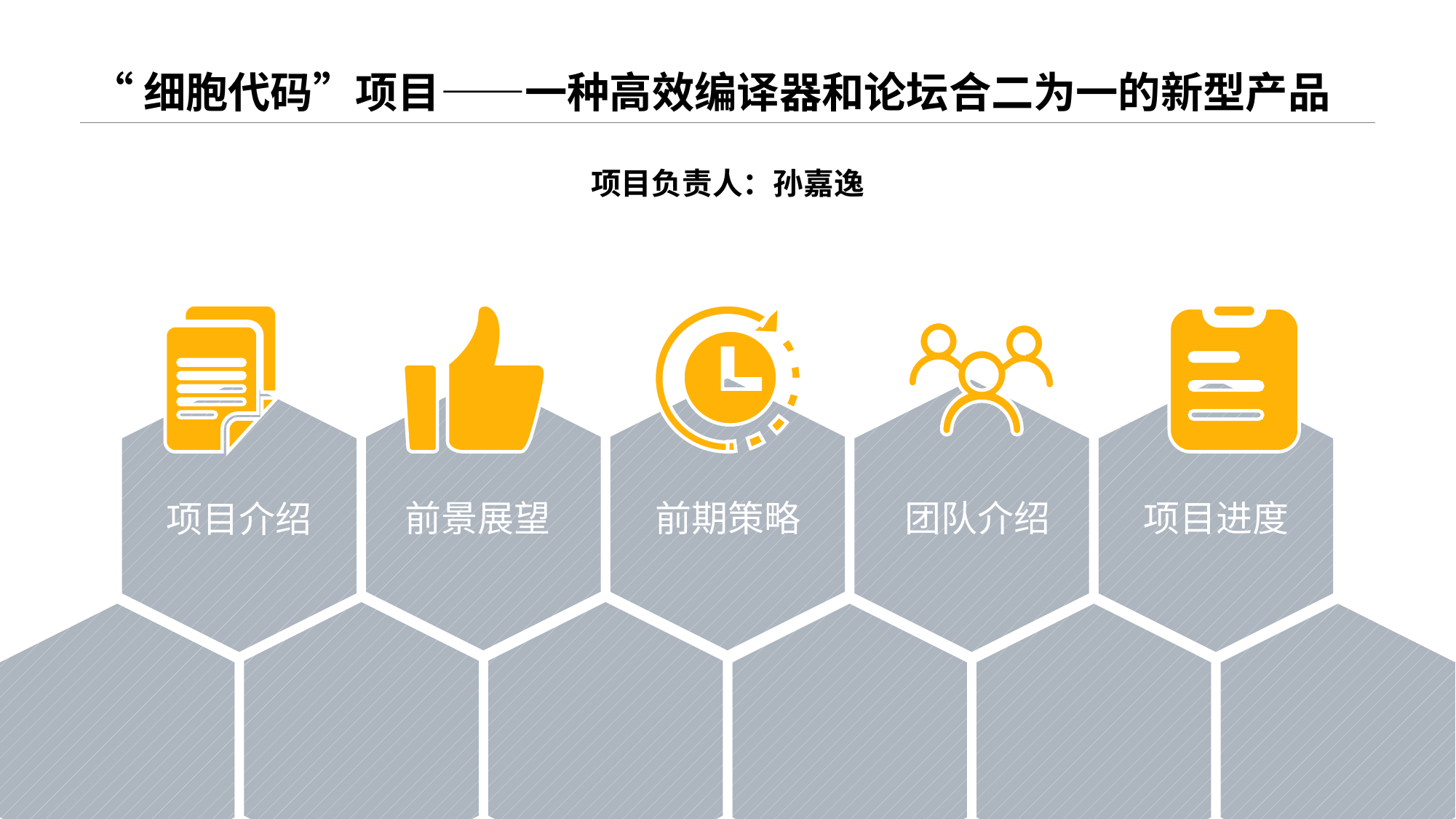

# “细胞代码”项目——一种高效编译器和论坛合二为一的新型产品
项目负责人：孙嘉逸

项目介绍

前景展望
前期策略
团队介绍
项目进度
www.islide.cc
3